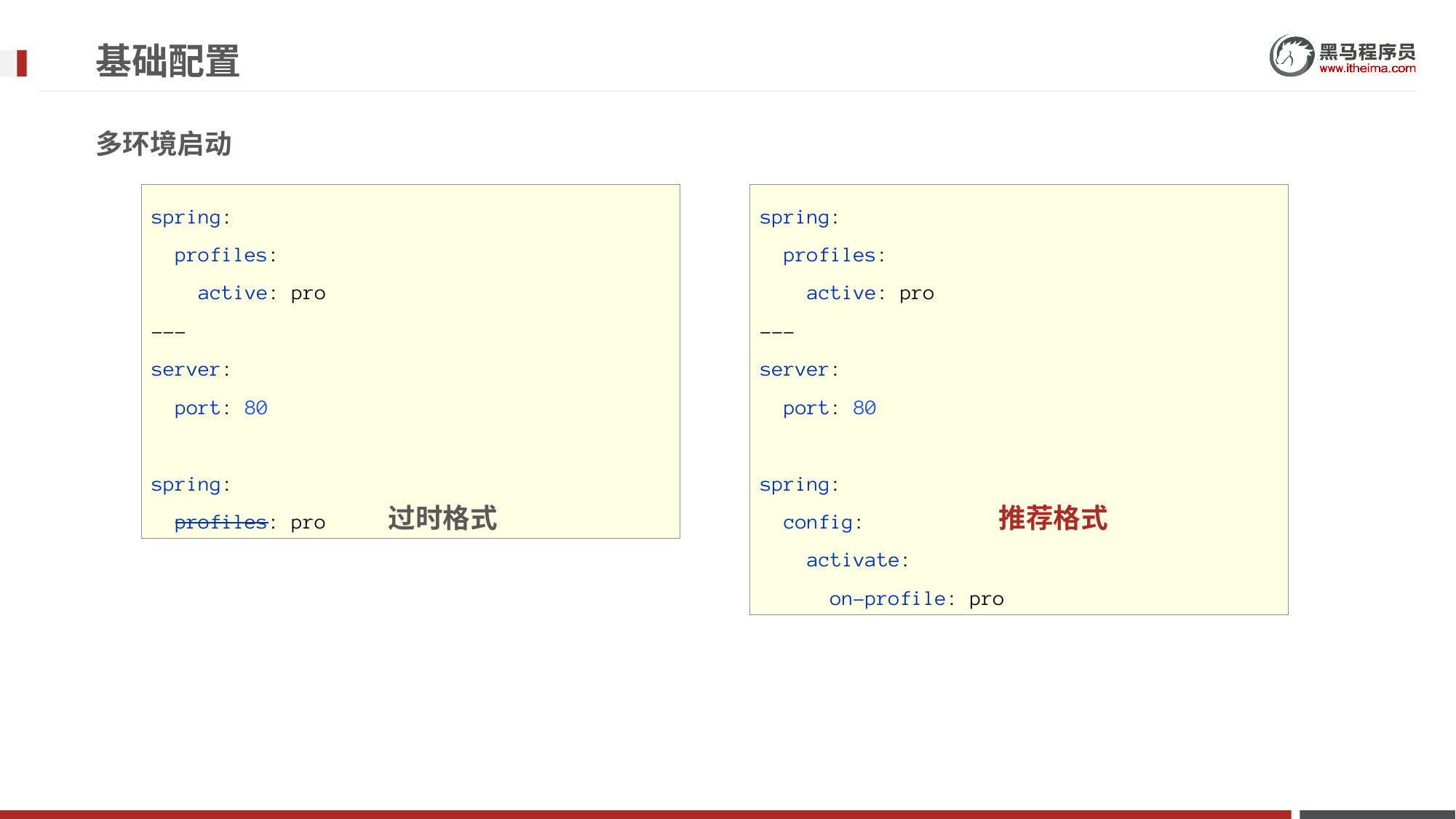

# 基础配置
多环境启动
spring:
  profiles:
    active: pro
---
server:
  port: 80

spring:
  profiles: pro
spring:
  profiles:
    active: pro
---
server:
  port: 80

spring:
  config:
    activate:
      on-profile: pro
过时格式
推荐格式